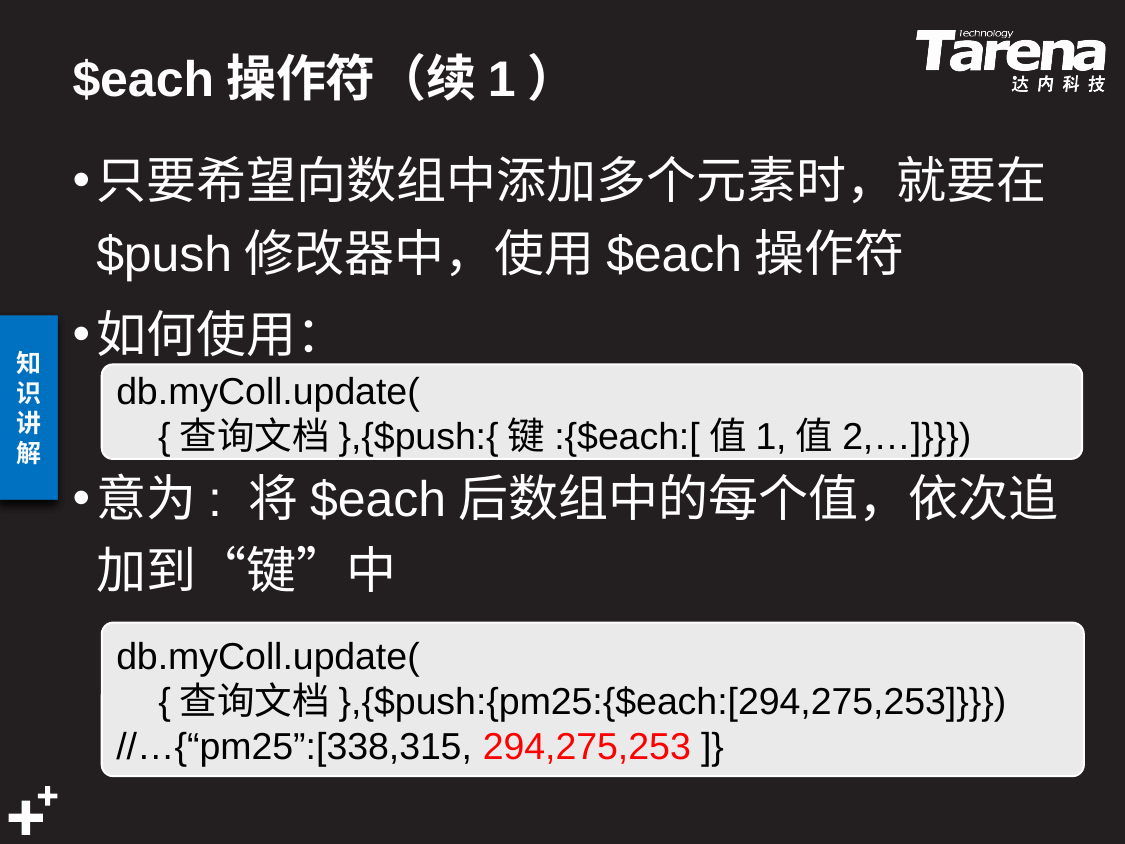

# $each操作符（续1）
只要希望向数组中添加多个元素时，就要在$push修改器中，使用$each操作符
如何使用：

意为: 将$each后数组中的每个值，依次追加到“键”中
db.myColl.update(
    {查询文档},{$push:{键:{$each:[值1,值2,…]}}})
db.myColl.update(
    {查询文档},{$push:{pm25:{$each:[294,275,253]}}})
//…{“pm25”:[338,315, 294,275,253 ]}